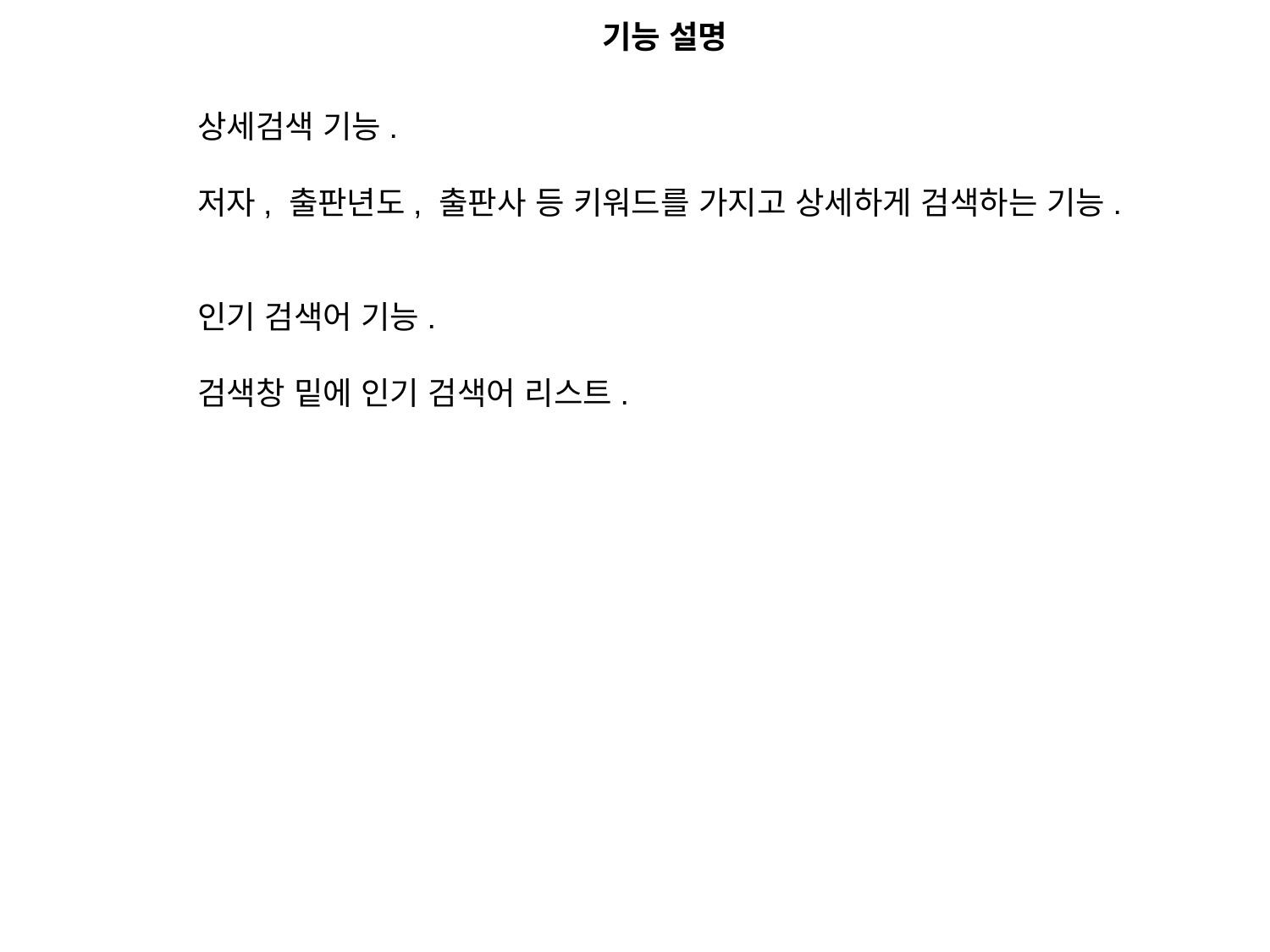

기능 설명
상세검색 기능.

저자, 출판년도, 출판사 등 키워드를 가지고 상세하게 검색하는 기능.

인기 검색어 기능.

검색창 밑에 인기 검색어 리스트.